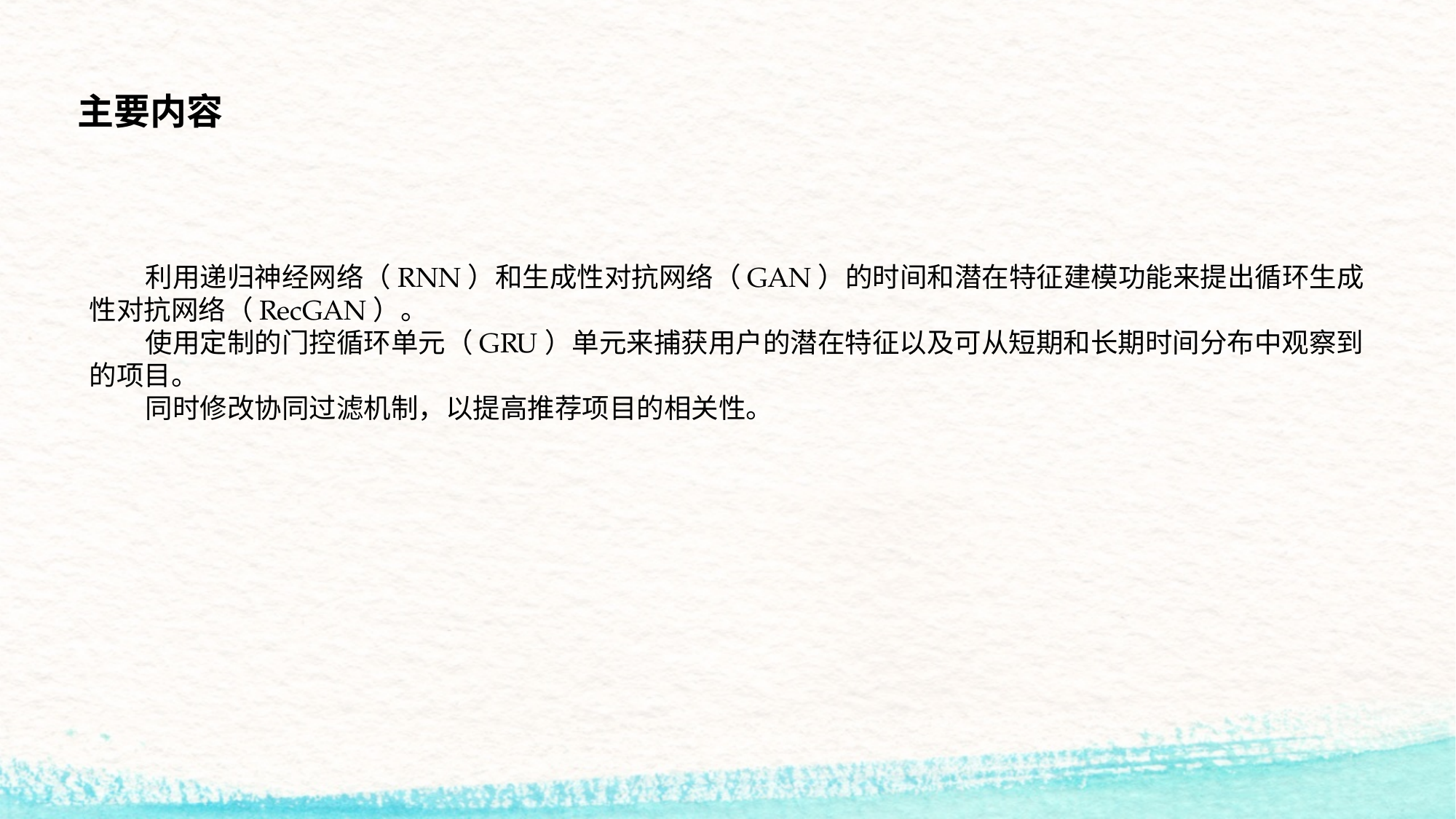

主要内容
        利用递归神经网络（RNN）和生成性对抗网络（GAN）的时间和潜在特征建模功能来提出循环生成性对抗网络（RecGAN）。
        使用定制的门控循环单元（GRU）单元来捕获用户的潜在特征以及可从短期和长期时间分布中观察到的项目。
        同时修改协同过滤机制，以提高推荐项目的相关性。